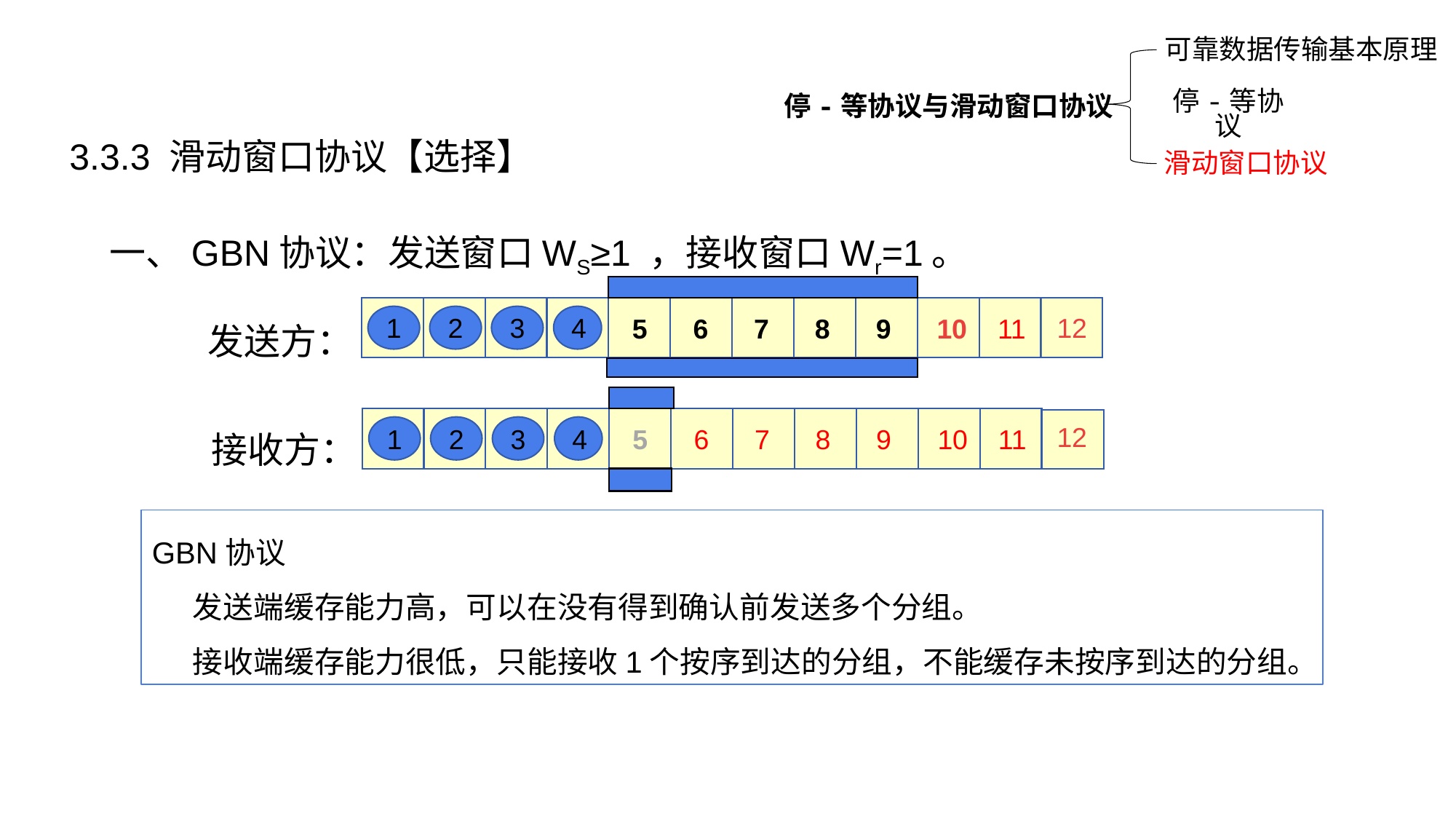

可靠数据传输基本原理

停-等协议与滑动窗口协议
停-等协议
滑动窗口协议
3.3.3 滑动窗口协议【选择】
一、GBN协议：发送窗口WS≥1 ，接收窗口Wr=1。

发送方：
12

3

12
1
1      2       3      4      5      6      7      8      9      10    11
2
3
4

接收方：

3

12
1
1      2       3      4      5      6      7      8      9      10    11
2
3
4

GBN协议
     发送端缓存能力高，可以在没有得到确认前发送多个分组。
     接收端缓存能力很低，只能接收1个按序到达的分组，不能缓存未按序到达的分组。